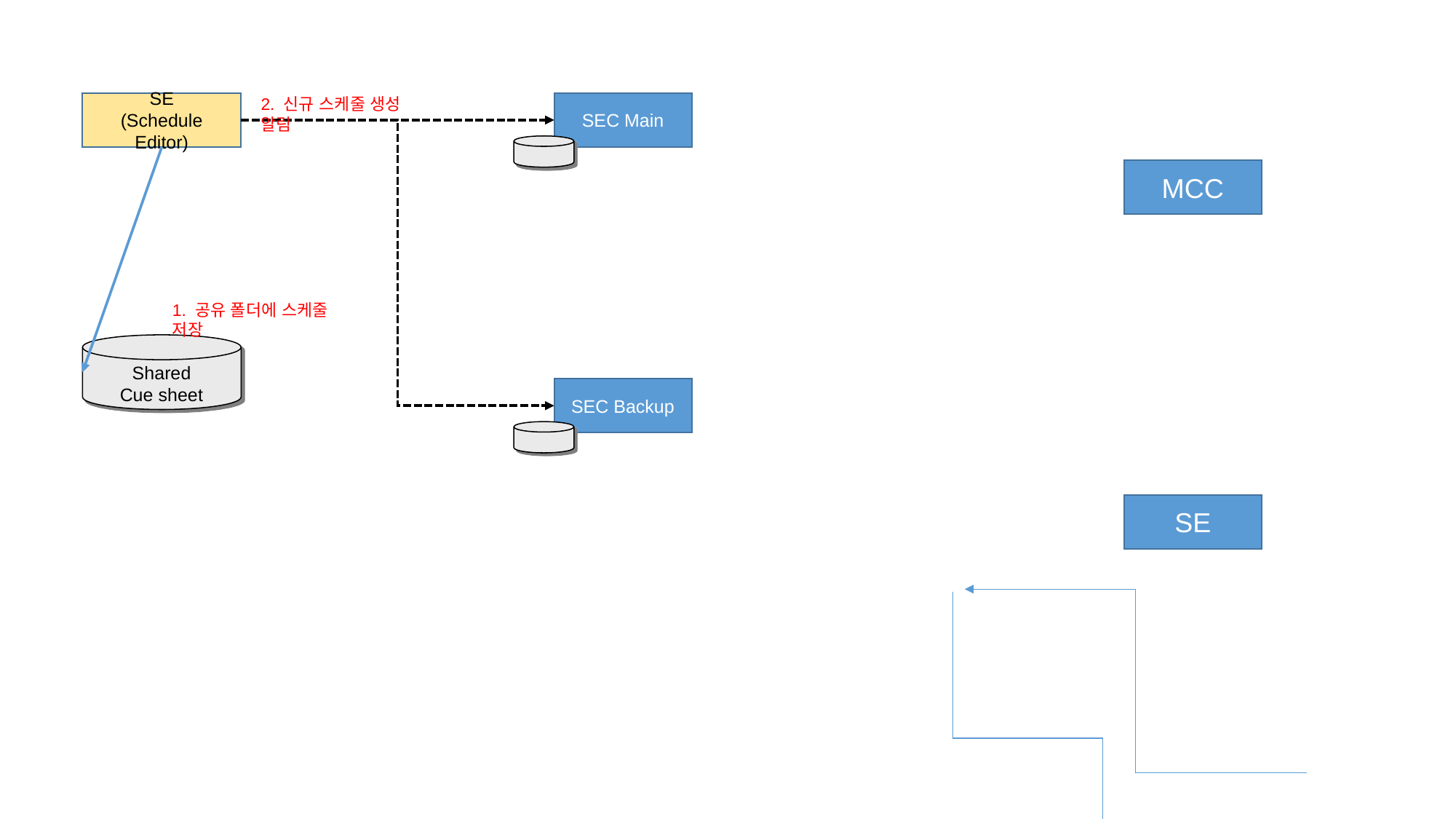

2. 신규 스케줄 생성 알림
SE
(Schedule Editor)
SEC Main

MCC
1. 공유 폴더에 스케줄 저장

Shared
Cue sheet

SEC Backup

SE